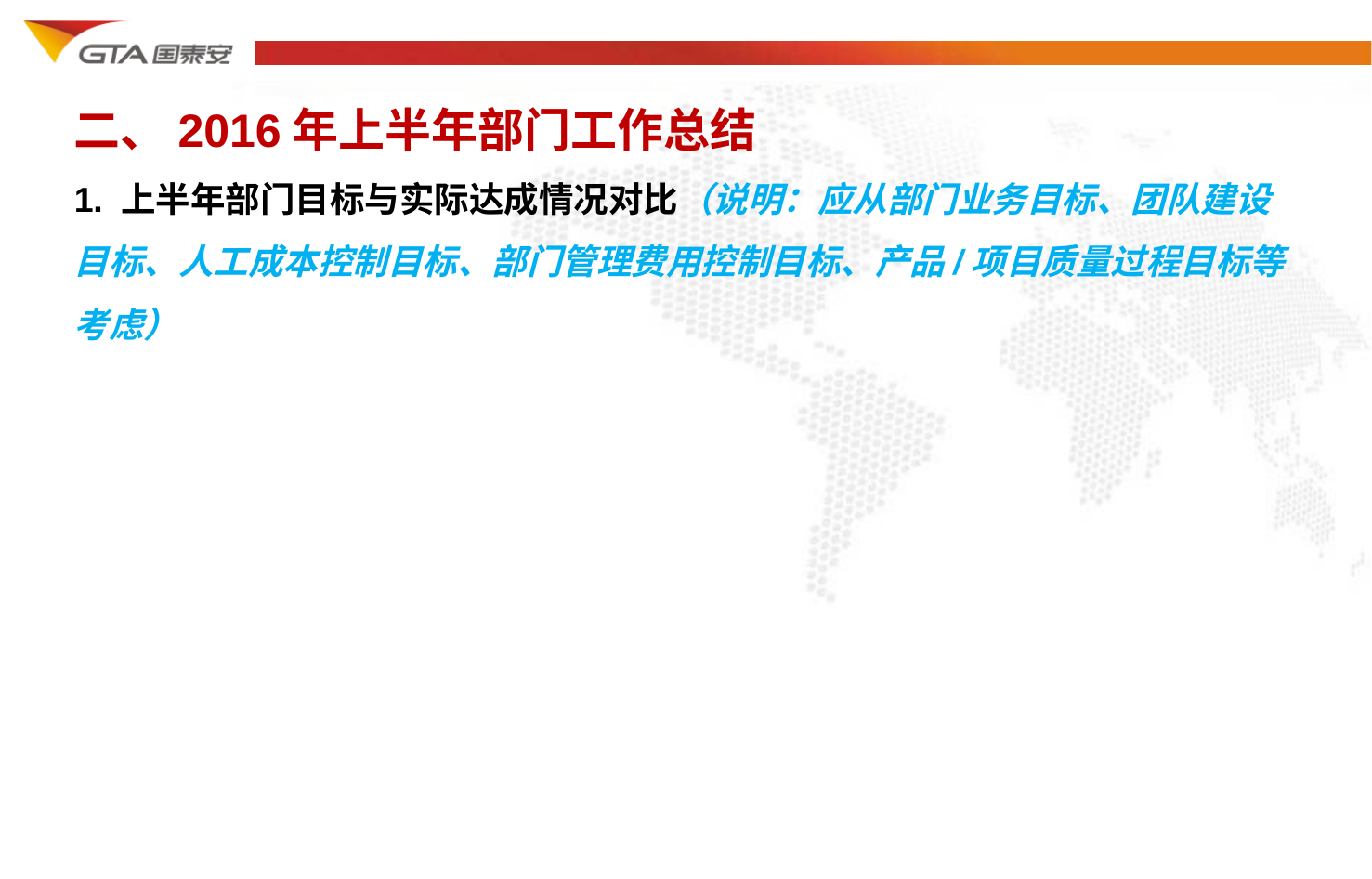

二、2016年上半年部门工作总结
1. 上半年部门目标与实际达成情况对比（说明：应从部门业务目标、团队建设目标、人工成本控制目标、部门管理费用控制目标、产品/项目质量过程目标等考虑）